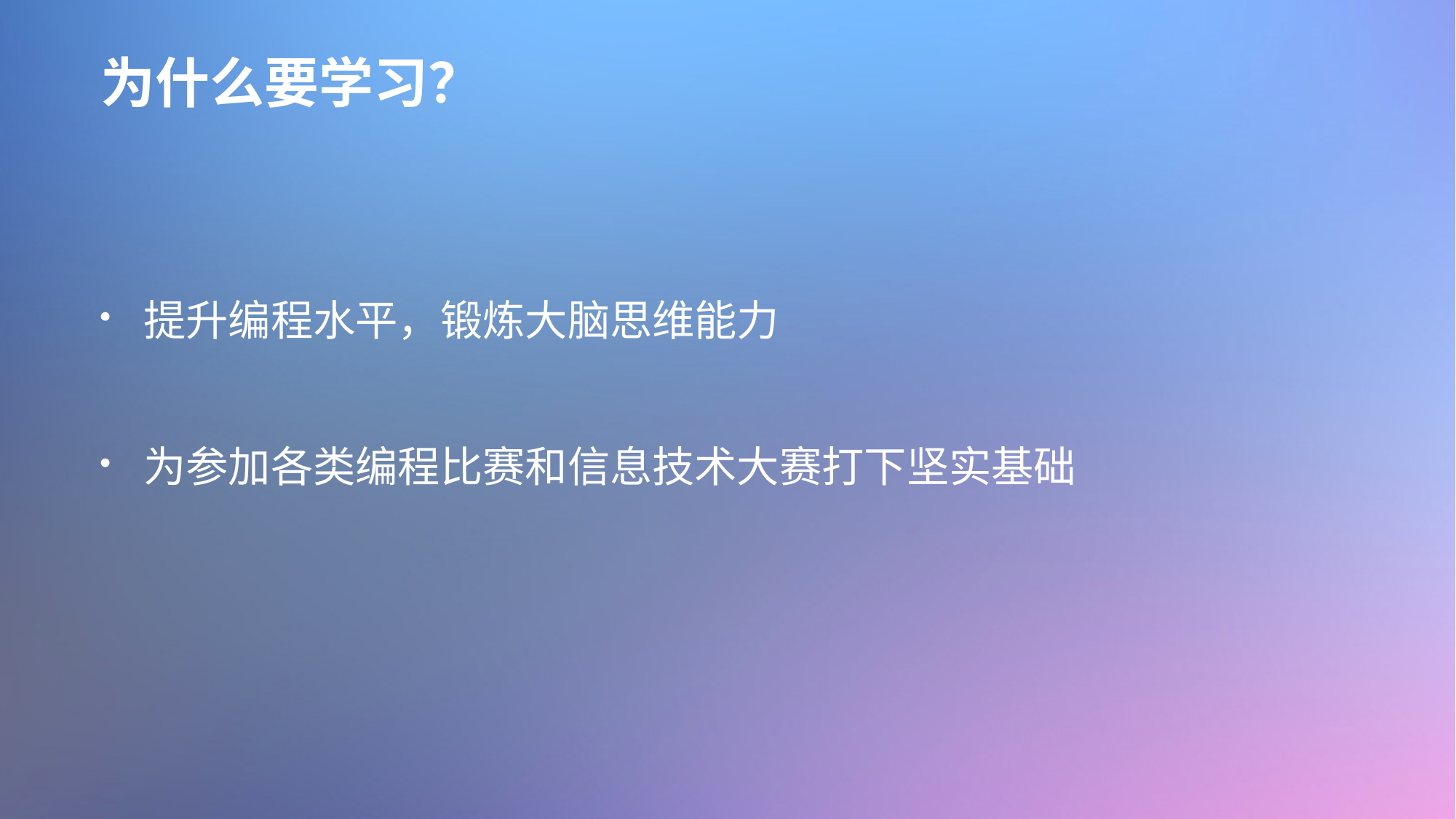

# 为什么要学习？

提升编程水平，锻炼大脑思维能力

为参加各类编程比赛和信息技术大赛打下坚实基础